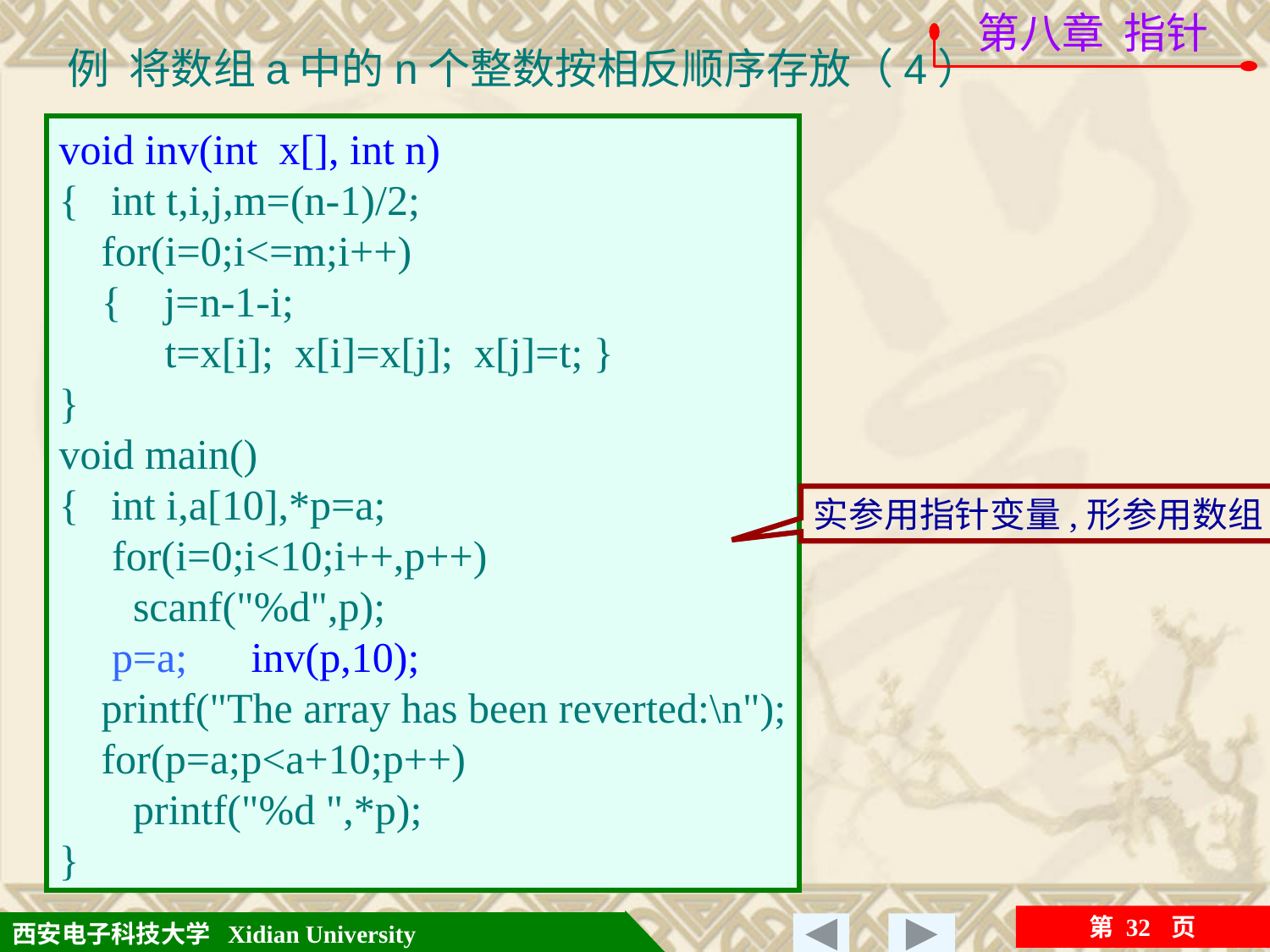

第八章  指针

例  将数组a中的n个整数按相反顺序存放（4）

void inv(int  x[], int n)
{   int t,i,j,m=(n-1)/2;
    for(i=0;i<=m;i++)
    {    j=n-1-i;
          t=x[i];  x[i]=x[j];  x[j]=t; }
}
void main()
{   int i,a[10],*p=a;
     for(i=0;i<10;i++,p++)
       scanf("%d",p);
     p=a;      inv(p,10);
    printf("The array has been reverted:\n");
    for(p=a;p<a+10;p++)
       printf("%d ",*p);
}
实参用指针变量,形参用数组